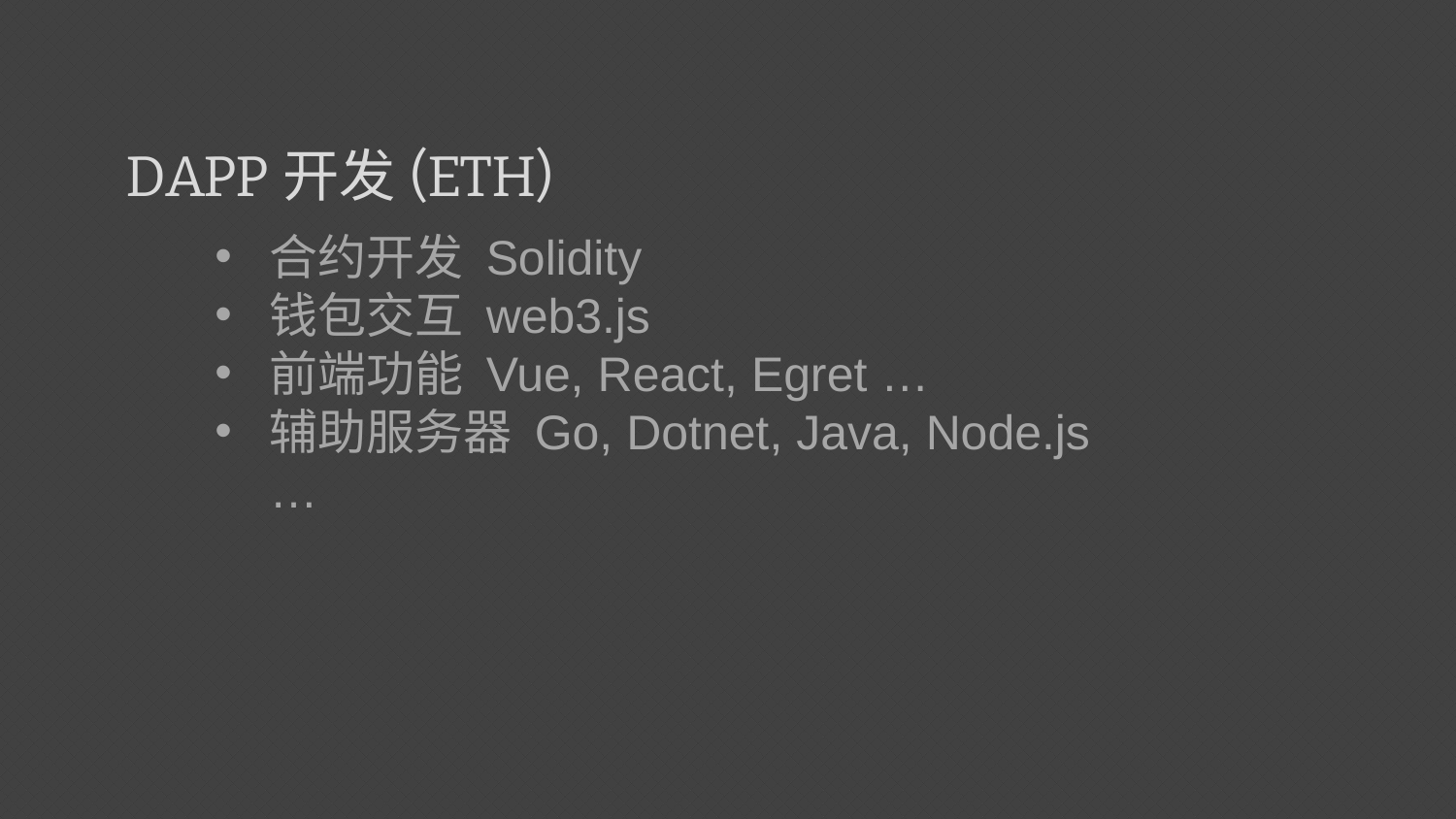

DAPP开发(ETH)
合约开发 Solidity
钱包交互 web3.js
前端功能 Vue, React, Egret …
辅助服务器 Go, Dotnet, Java, Node.js …